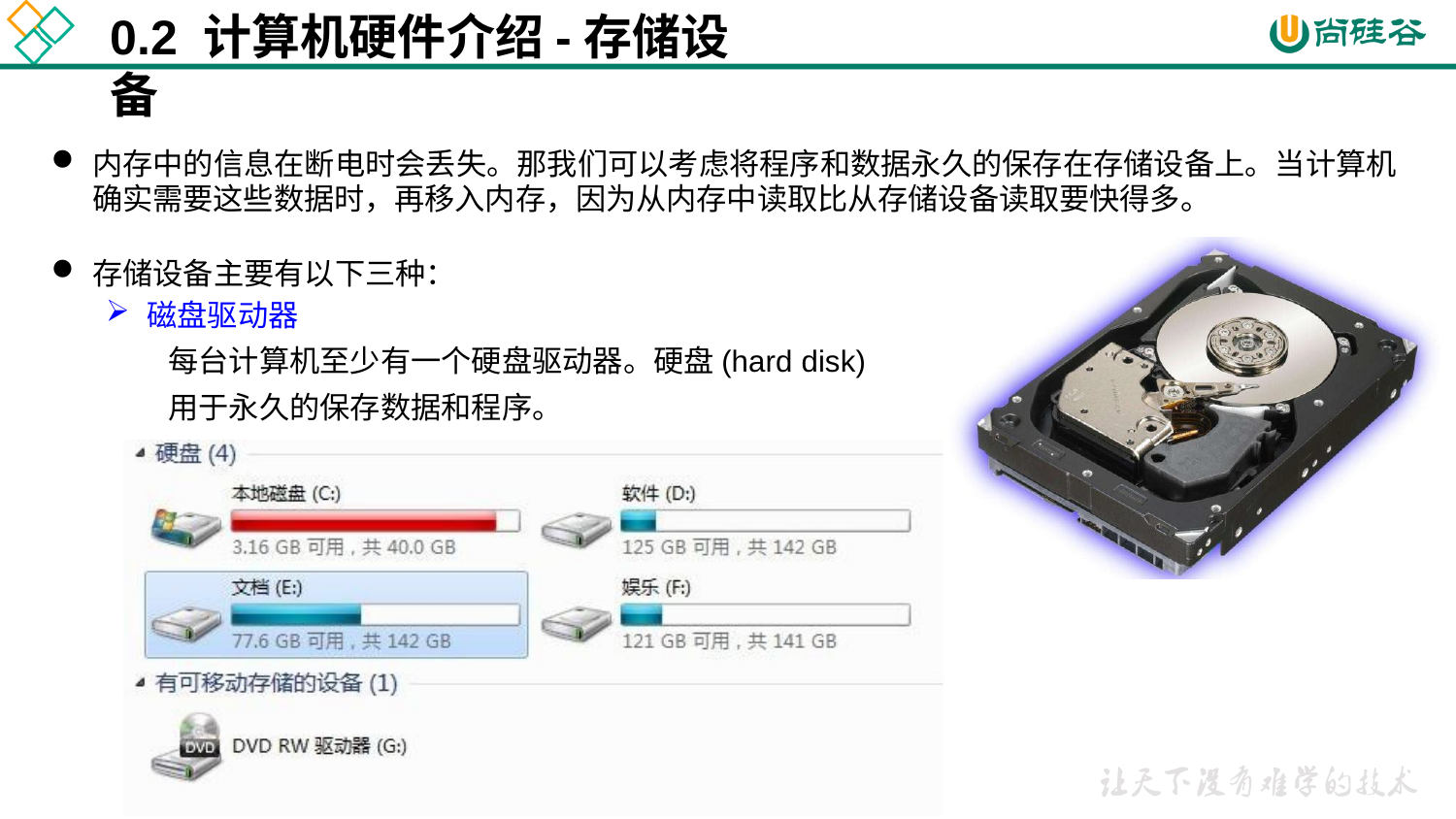

# 0.2 计算机硬件介绍-存储设备
内存中的信息在断电时会丢失。那我们可以考虑将程序和数据永久的保存在存储设备上。当计算机
确实需要这些数据时，再移入内存，因为从内存中读取比从存储设备读取要快得多。

存储设备主要有以下三种：
磁盘驱动器
每台计算机至少有一个硬盘驱动器。硬盘(hard disk)
用于永久的保存数据和程序。